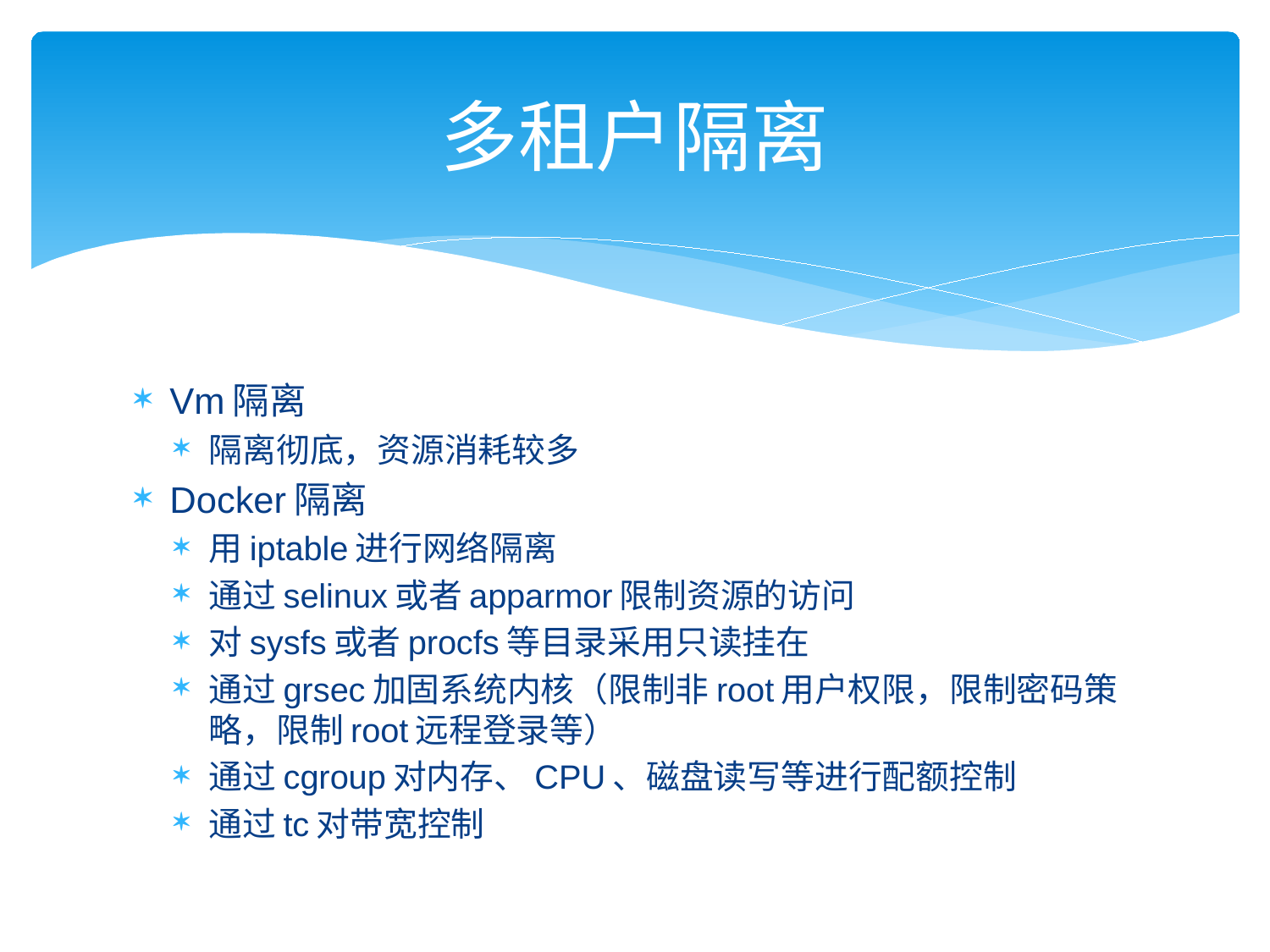

# 多租户隔离
Vm隔离
隔离彻底，资源消耗较多
Docker隔离
用iptable进行网络隔离
通过selinux或者apparmor限制资源的访问
对sysfs或者procfs等目录采用只读挂在
通过grsec加固系统内核（限制非root用户权限，限制密码策略，限制root远程登录等）
通过cgroup对内存、CPU、磁盘读写等进行配额控制
通过tc对带宽控制